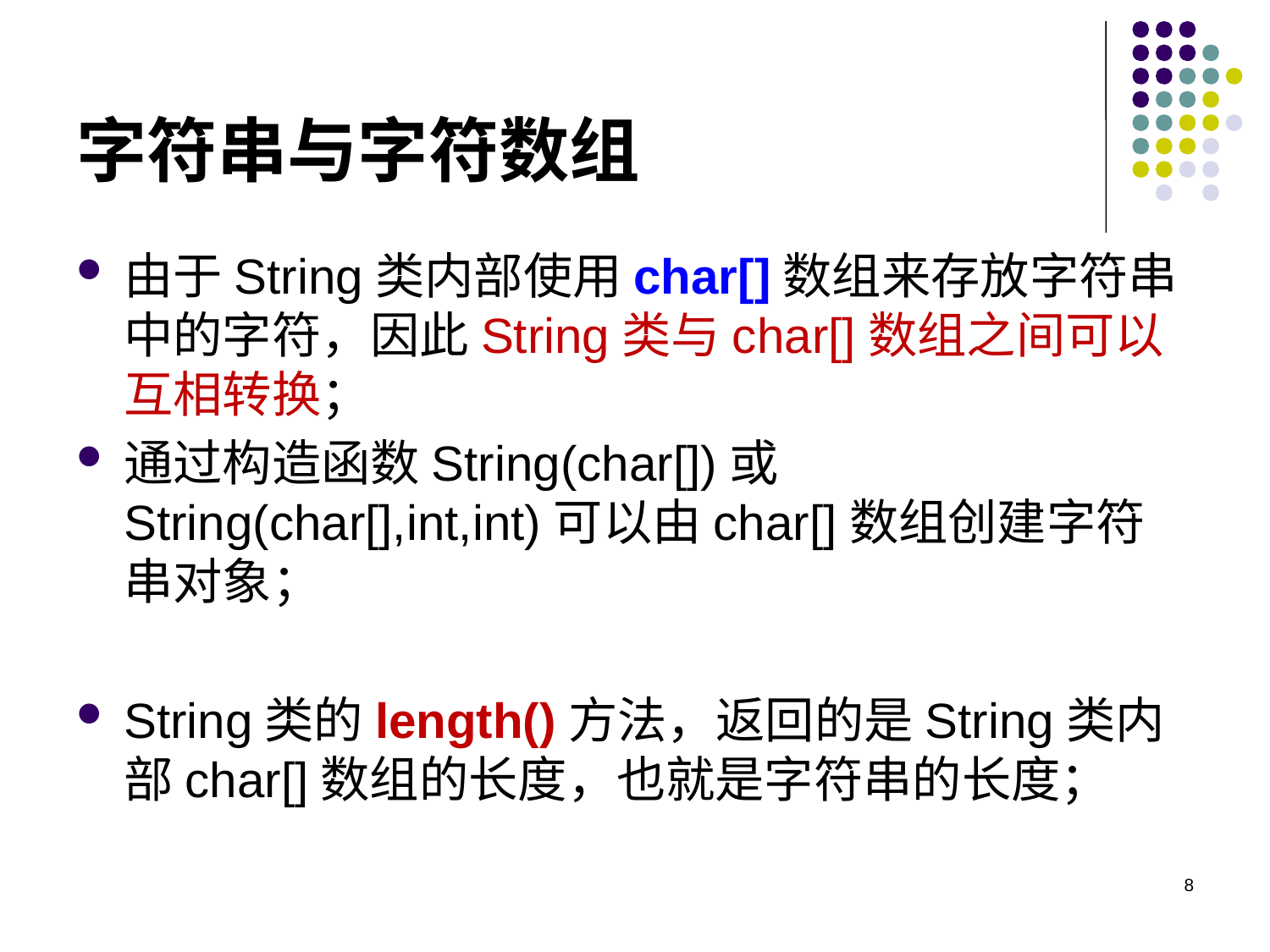

# 字符串与字符数组
由于String类内部使用char[]数组来存放字符串中的字符，因此String类与char[]数组之间可以互相转换；
通过构造函数String(char[])或String(char[],int,int)可以由char[]数组创建字符串对象；

String类的length()方法，返回的是String类内部char[]数组的长度，也就是字符串的长度；
8